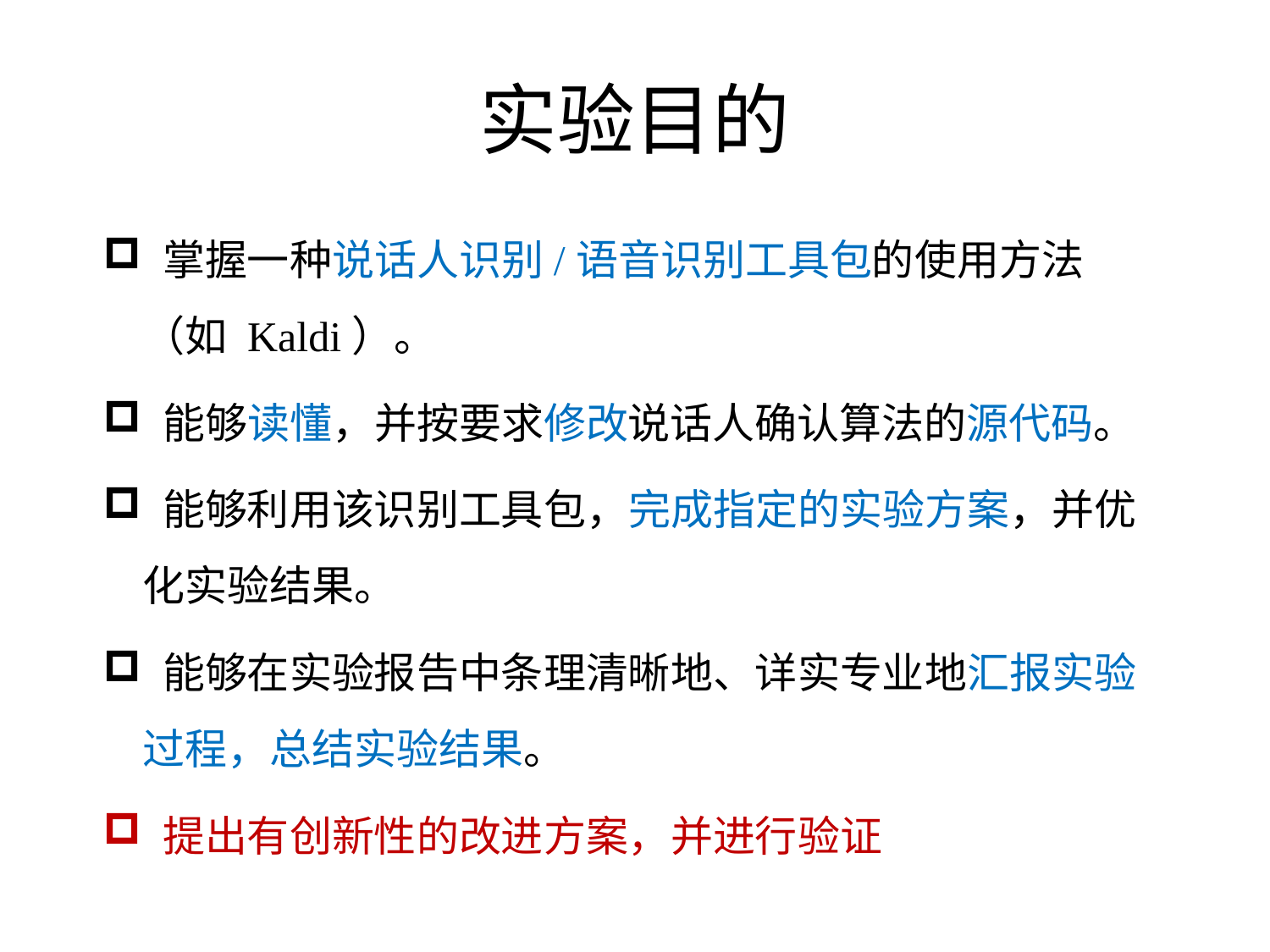

# 实验目的
 掌握一种说话人识别/语音识别工具包的使用方法（如 Kaldi）。
 能够读懂，并按要求修改说话人确认算法的源代码。
 能够利用该识别工具包，完成指定的实验方案，并优化实验结果。
 能够在实验报告中条理清晰地、详实专业地汇报实验过程，总结实验结果。
 提出有创新性的改进方案，并进行验证